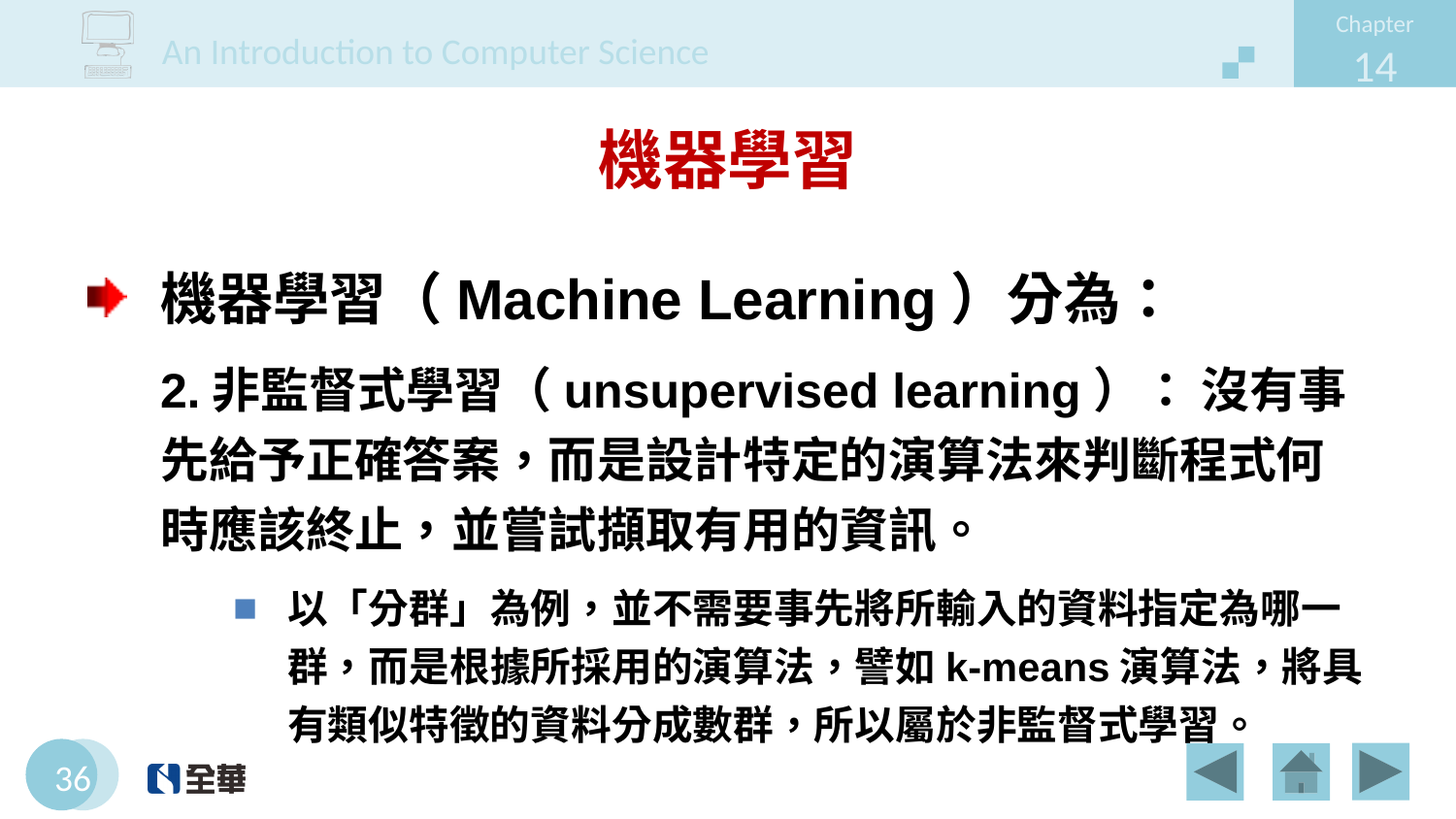

# 機器學習
機器學習（Machine Learning）分為：
2.非監督式學習（unsupervised learning）： 沒有事先給予正確答案，而是設計特定的演算法來判斷程式何時應該終止，並嘗試擷取有用的資訊。
以「分群」為例，並不需要事先將所輸入的資料指定為哪一群，而是根據所採用的演算法，譬如k-means演算法，將具有類似特徵的資料分成數群，所以屬於非監督式學習。